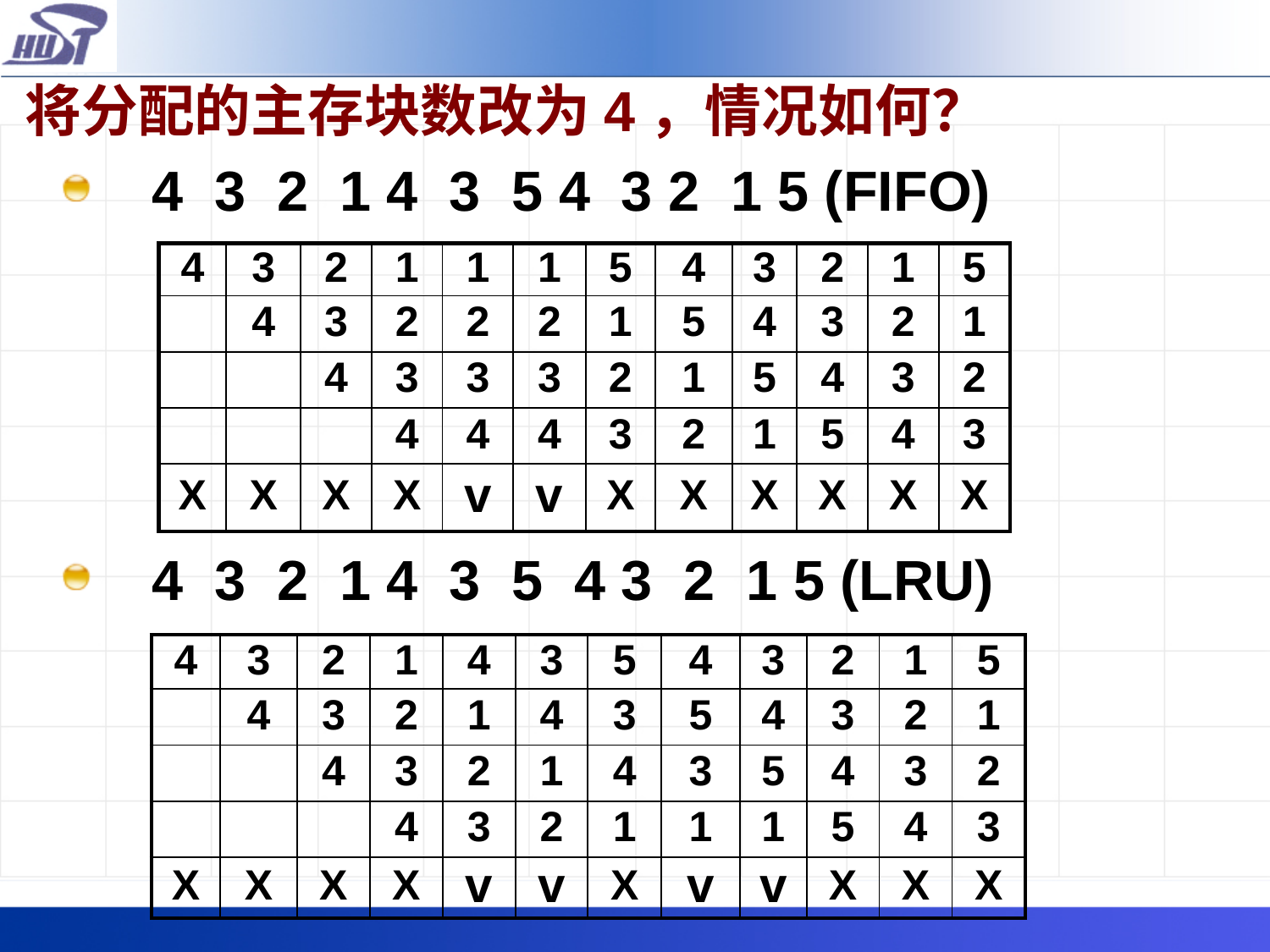

# 将分配的主存块数改为4，情况如何？
 4  3  2  1 4  3  5 4  3 2  1 5 (FIFO)

 4  3  2  1 4  3  5  4 3  2  1 5 (LRU)
| 4 | 3 | 2 | 1 | 1 | 1 | 5 | 4 | 3 | 2 | 1 | 5 |
| --- | --- | --- | --- | --- | --- | --- | --- | --- | --- | --- | --- |
|  | 4 | 3 | 2 | 2 | 2 | 1 | 5 | 4 | 3 | 2 | 1 |
|  |  | 4 | 3 | 3 | 3 | 2 | 1 | 5 | 4 | 3 | 2 |
|  |  |  | 4 | 4 | 4 | 3 | 2 | 1 | 5 | 4 | 3 |
| X | X | X | X | v | v | X | X | X | X | X | X |
| 4 | 3 | 2 | 1 | 4 | 3 | 5 | 4 | 3 | 2 | 1 | 5 |
| --- | --- | --- | --- | --- | --- | --- | --- | --- | --- | --- | --- |
|  | 4 | 3 | 2 | 1 | 4 | 3 | 5 | 4 | 3 | 2 | 1 |
|  |  | 4 | 3 | 2 | 1 | 4 | 3 | 5 | 4 | 3 | 2 |
|  |  |  | 4 | 3 | 2 | 1 | 1 | 1 | 5 | 4 | 3 |
| X | X | X | X | v | v | X | v | v | X | X | X |